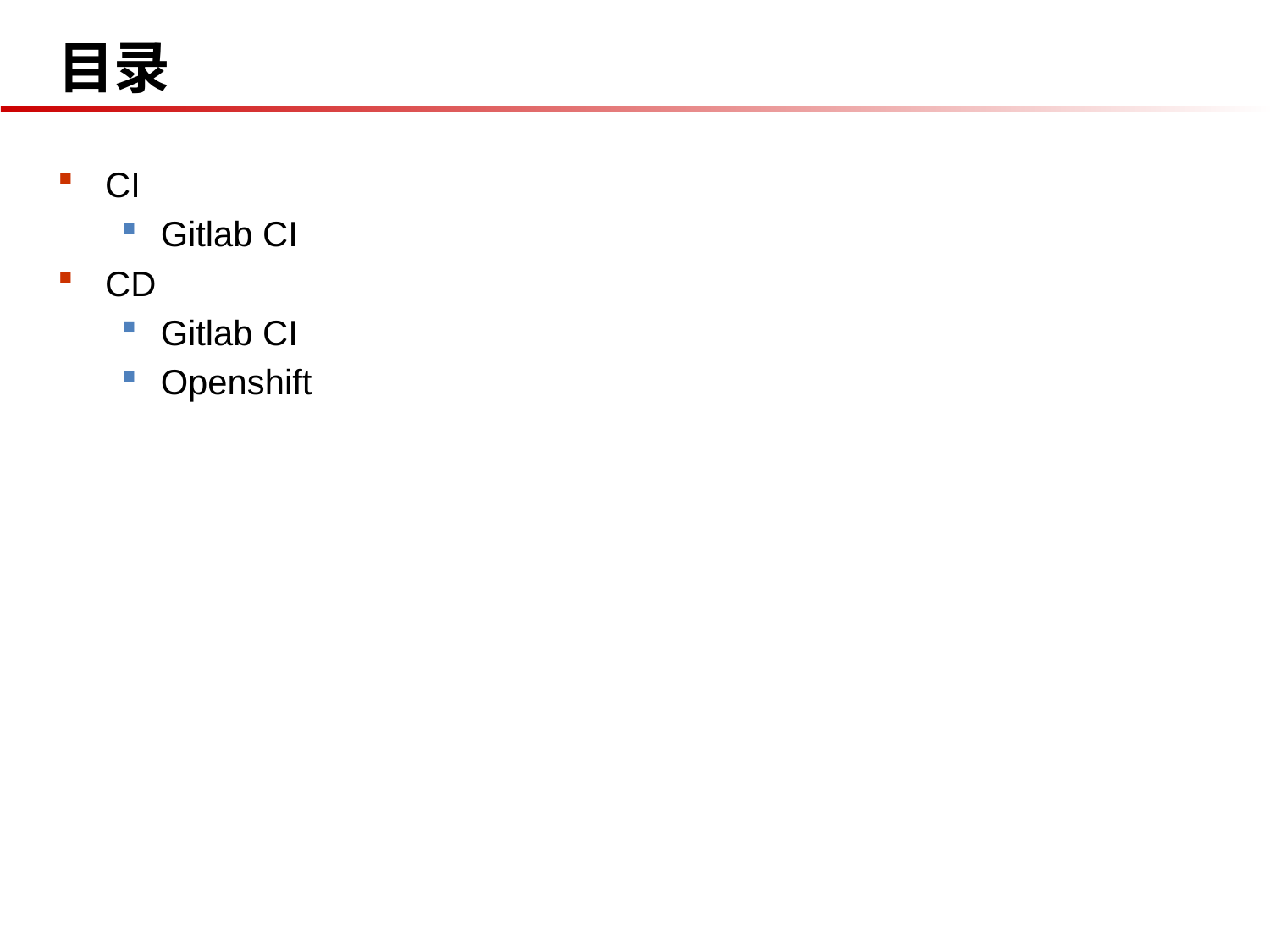

# 目录
CI
Gitlab CI
CD
Gitlab CI
Openshift